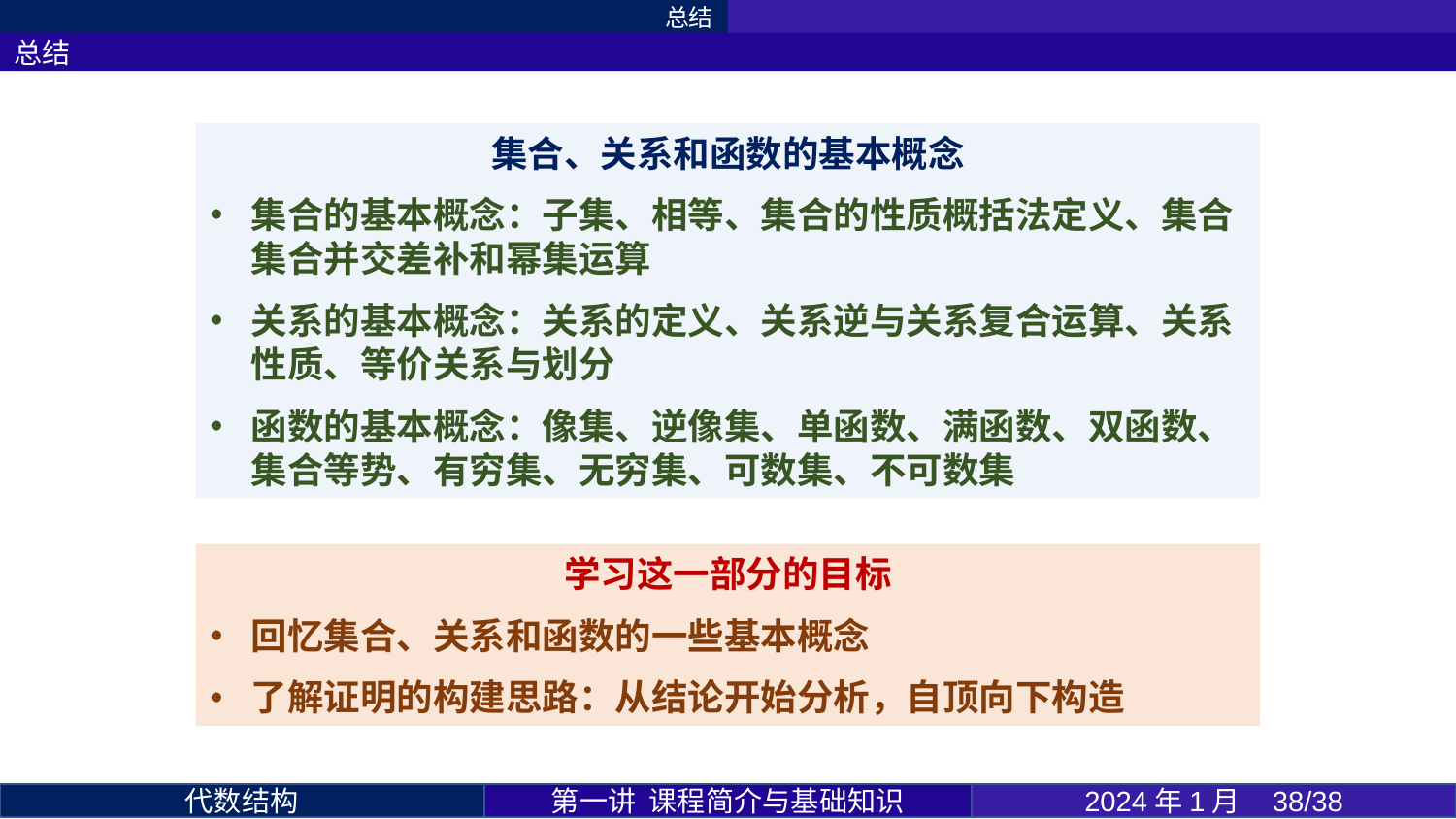

总结
总结
集合、关系和函数的基本概念
集合的基本概念：子集、相等、集合的性质概括法定义、集合集合并交差补和幂集运算
关系的基本概念：关系的定义、关系逆与关系复合运算、关系性质、等价关系与划分
函数的基本概念：像集、逆像集、单函数、满函数、双函数、集合等势、有穷集、无穷集、可数集、不可数集
学习这一部分的目标
回忆集合、关系和函数的一些基本概念
了解证明的构建思路：从结论开始分析，自顶向下构造
第一讲  课程简介与基础知识
2024年1月    38/38
代数结构